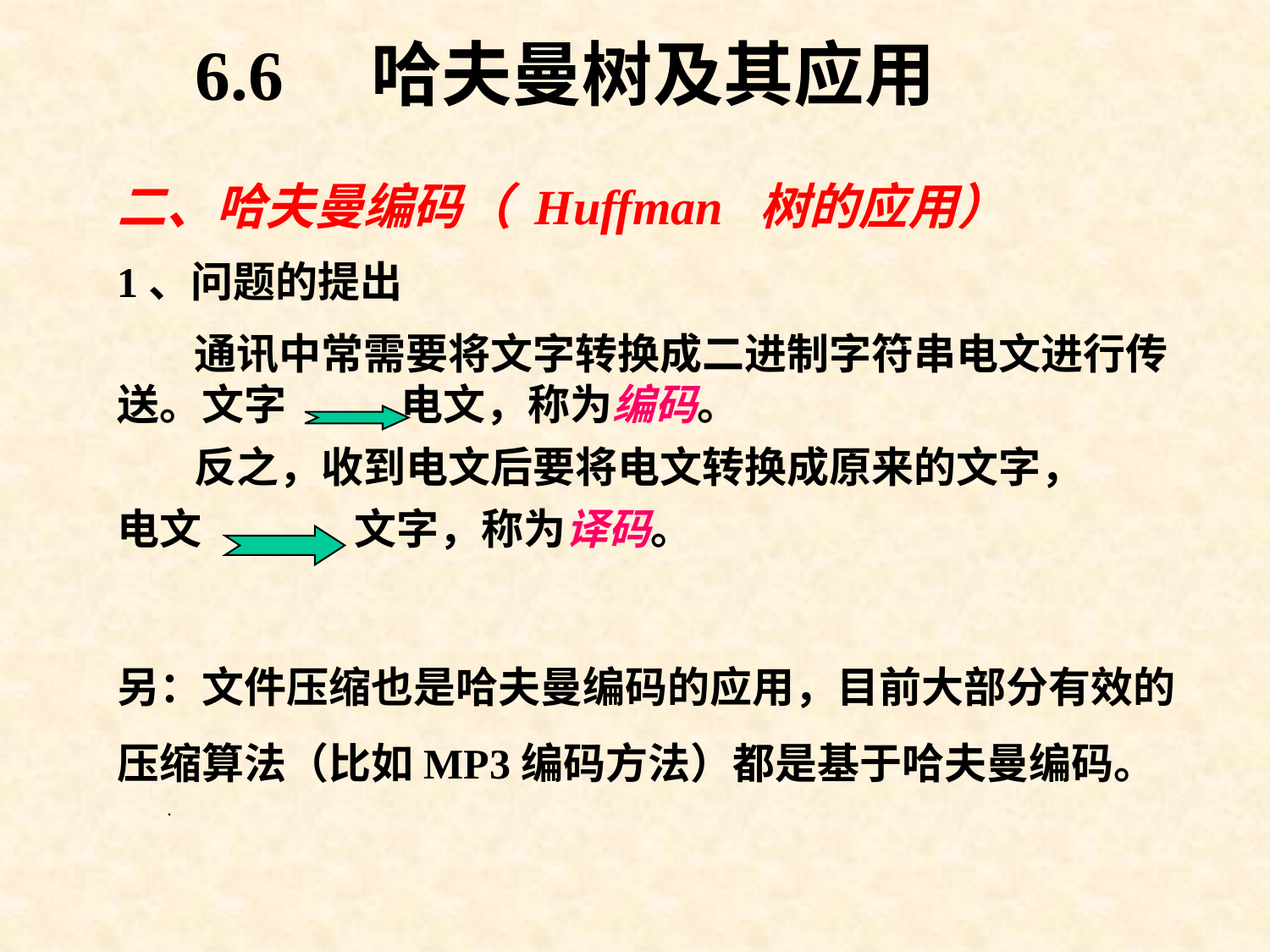

6.6　哈夫曼树及其应用
二、哈夫曼编码（ Huffman  树的应用）
1、问题的提出
       通讯中常需要将文字转换成二进制字符串电文进行传送。文字            电文，称为编码。
       反之，收到电文后要将电文转换成原来的文字，
电文                文字，称为译码。

另：文件压缩也是哈夫曼编码的应用，目前大部分有效的压缩算法（比如MP3编码方法）都是基于哈夫曼编码。